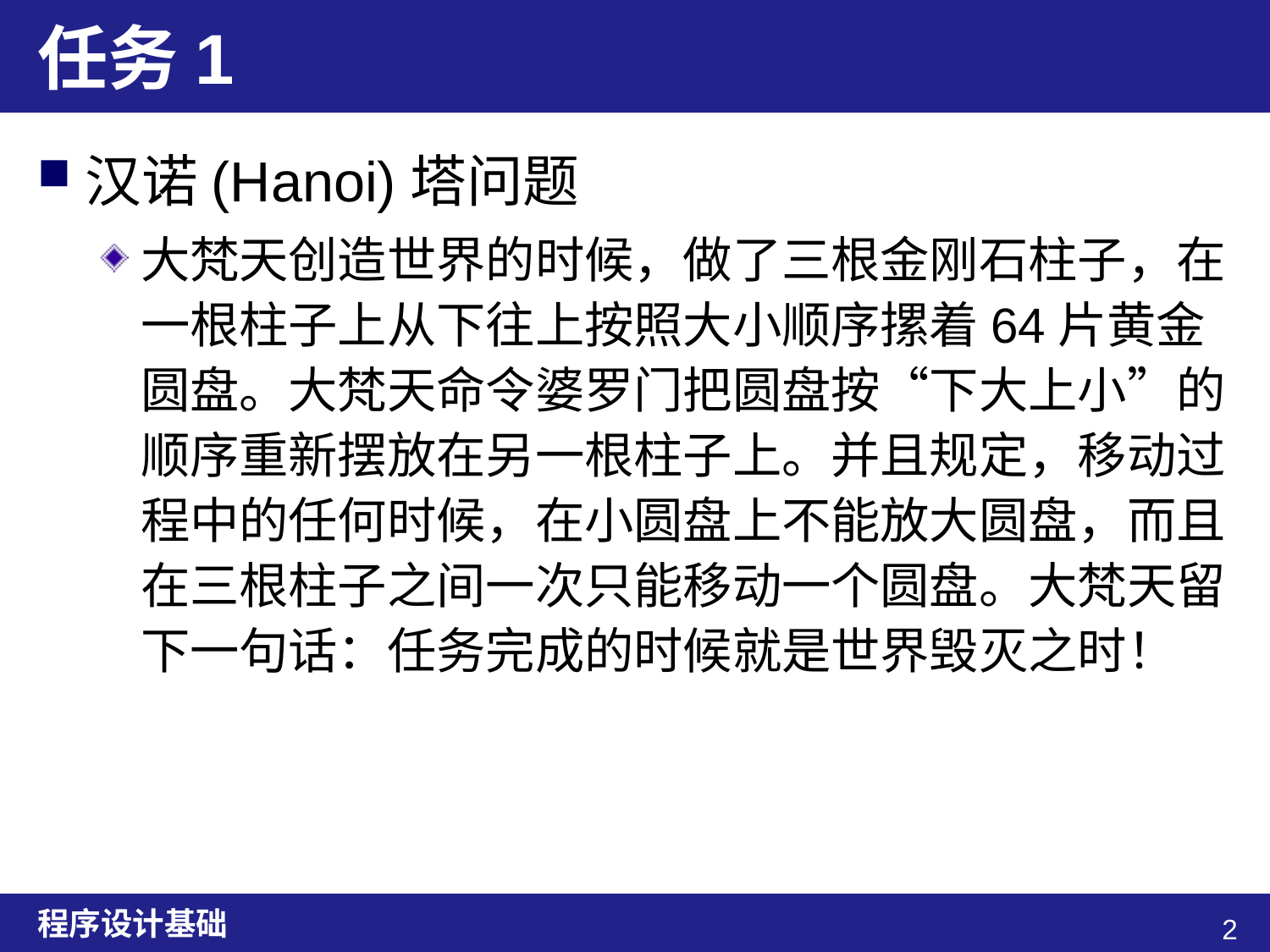

# 任务1
汉诺(Hanoi)塔问题
大梵天创造世界的时候，做了三根金刚石柱子，在一根柱子上从下往上按照大小顺序摞着64片黄金圆盘。大梵天命令婆罗门把圆盘按“下大上小”的顺序重新摆放在另一根柱子上。并且规定，移动过程中的任何时候，在小圆盘上不能放大圆盘，而且在三根柱子之间一次只能移动一个圆盘。大梵天留下一句话：任务完成的时候就是世界毁灭之时！